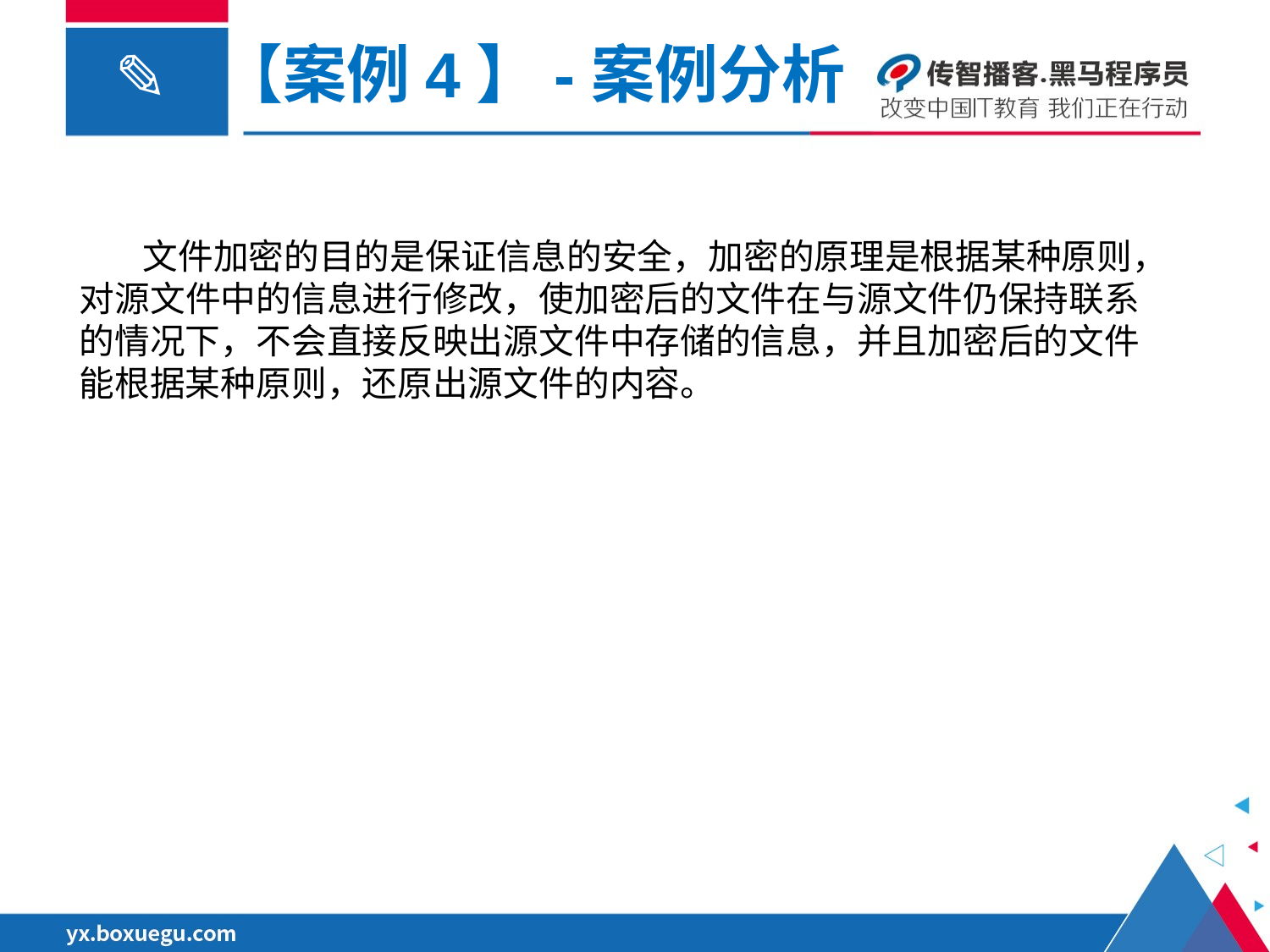

【案例4】-案例分析
       文件加密的目的是保证信息的安全，加密的原理是根据某种原则，对源文件中的信息进行修改，使加密后的文件在与源文件仍保持联系的情况下，不会直接反映出源文件中存储的信息，并且加密后的文件能根据某种原则，还原出源文件的内容。